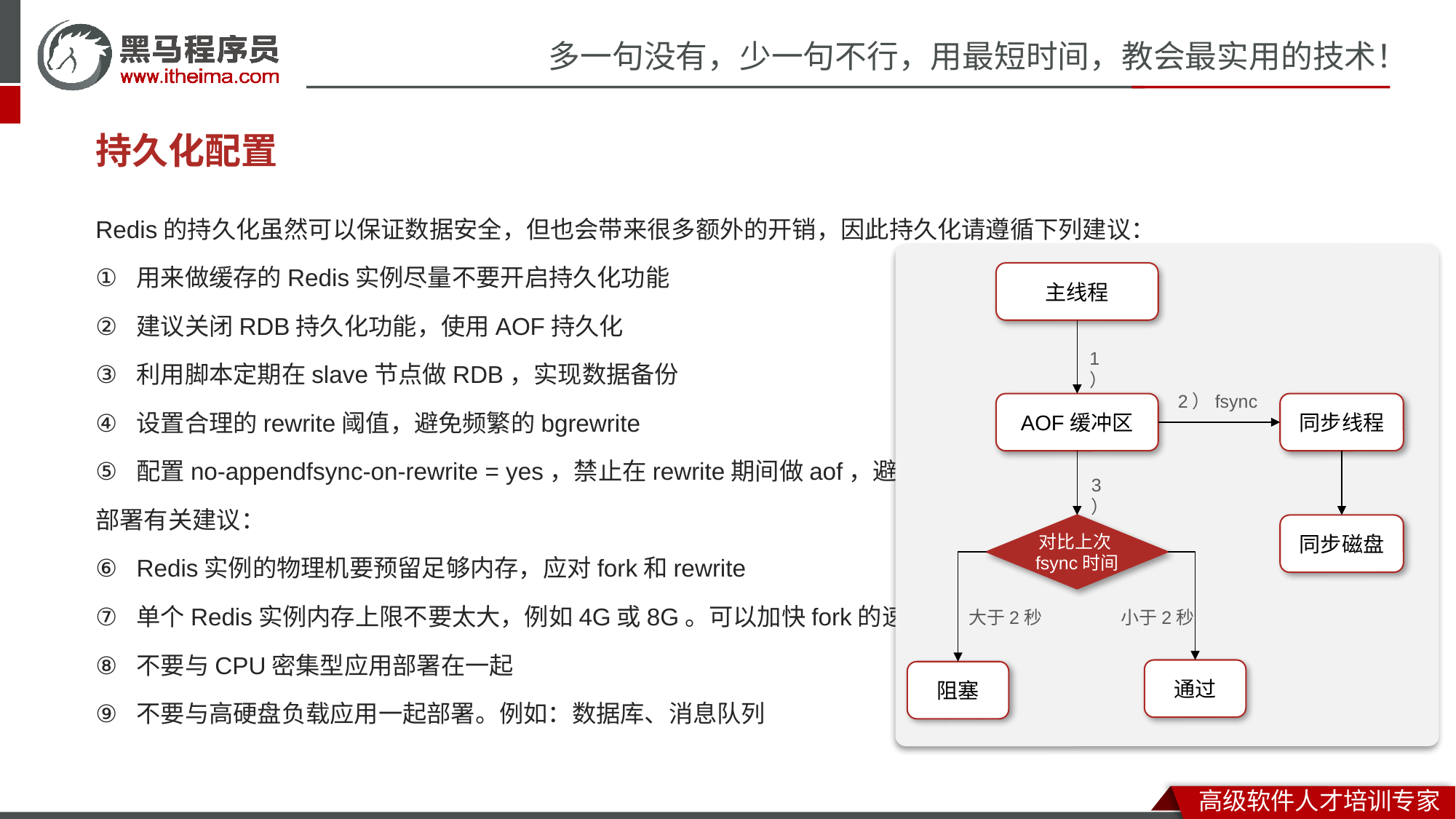

# 持久化配置
Redis的持久化虽然可以保证数据安全，但也会带来很多额外的开销，因此持久化请遵循下列建议：
用来做缓存的Redis实例尽量不要开启持久化功能
建议关闭RDB持久化功能，使用AOF持久化
利用脚本定期在slave节点做RDB，实现数据备份
设置合理的rewrite阈值，避免频繁的bgrewrite
配置no-appendfsync-on-rewrite = yes，禁止在rewrite期间做aof，避免因AOF引起的阻塞
部署有关建议：
Redis实例的物理机要预留足够内存，应对fork和rewrite
单个Redis实例内存上限不要太大，例如4G或8G。可以加快fork的速度、减少主从同步、数据迁移压力
不要与CPU密集型应用部署在一起
不要与高硬盘负载应用一起部署。例如：数据库、消息队列

主线程
1）
2）fsync
同步线程
AOF缓冲区
3）
对比上次fsync时间
同步磁盘
大于2秒
小于2秒
通过
阻塞